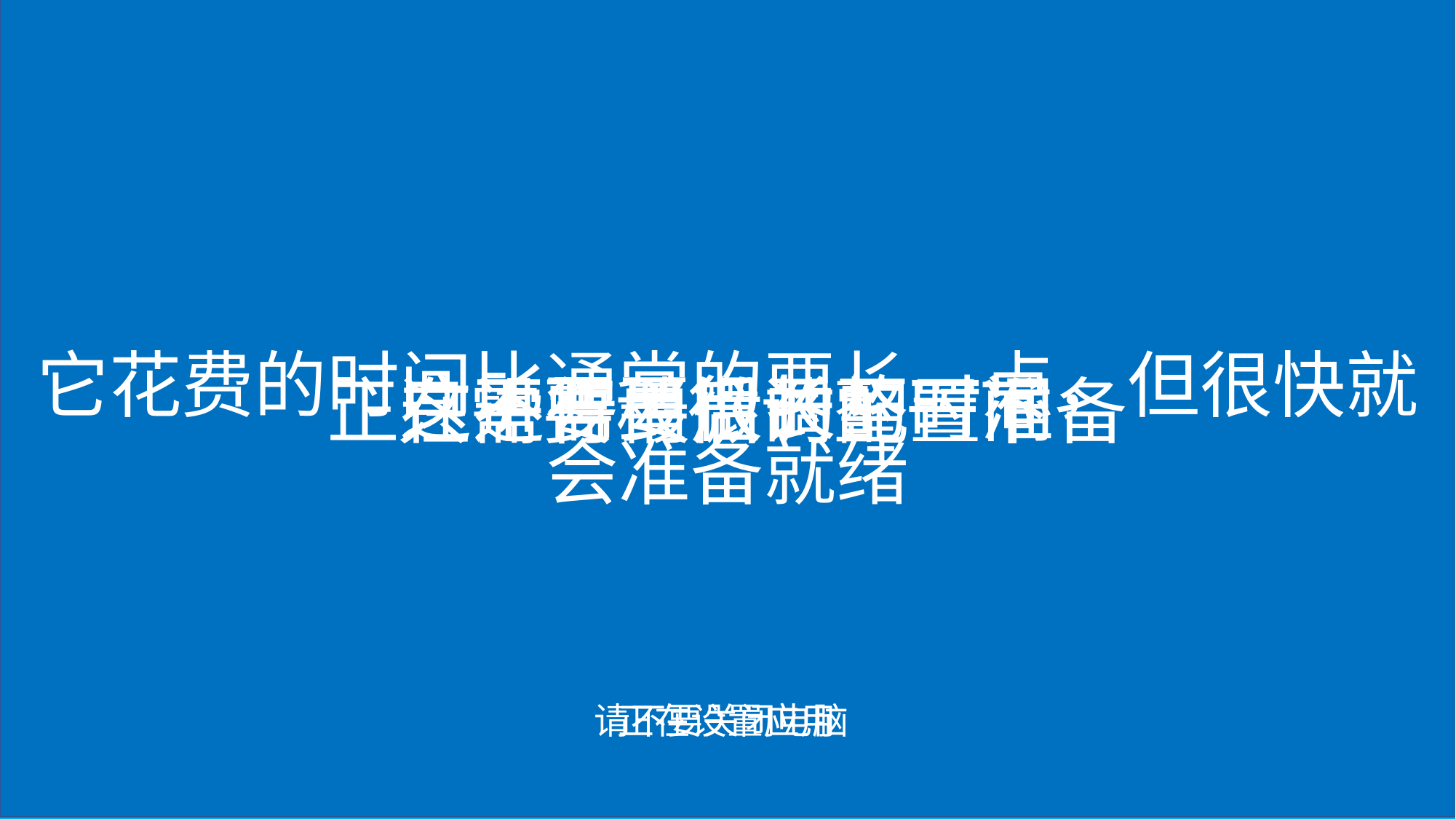

它花费的时间比通常的要长一点，但很快就会准备就绪
这不需要很长的时间
只需要稍微调整一下
正在进行最后的配置准备
请不要关闭电脑
正在设置应用